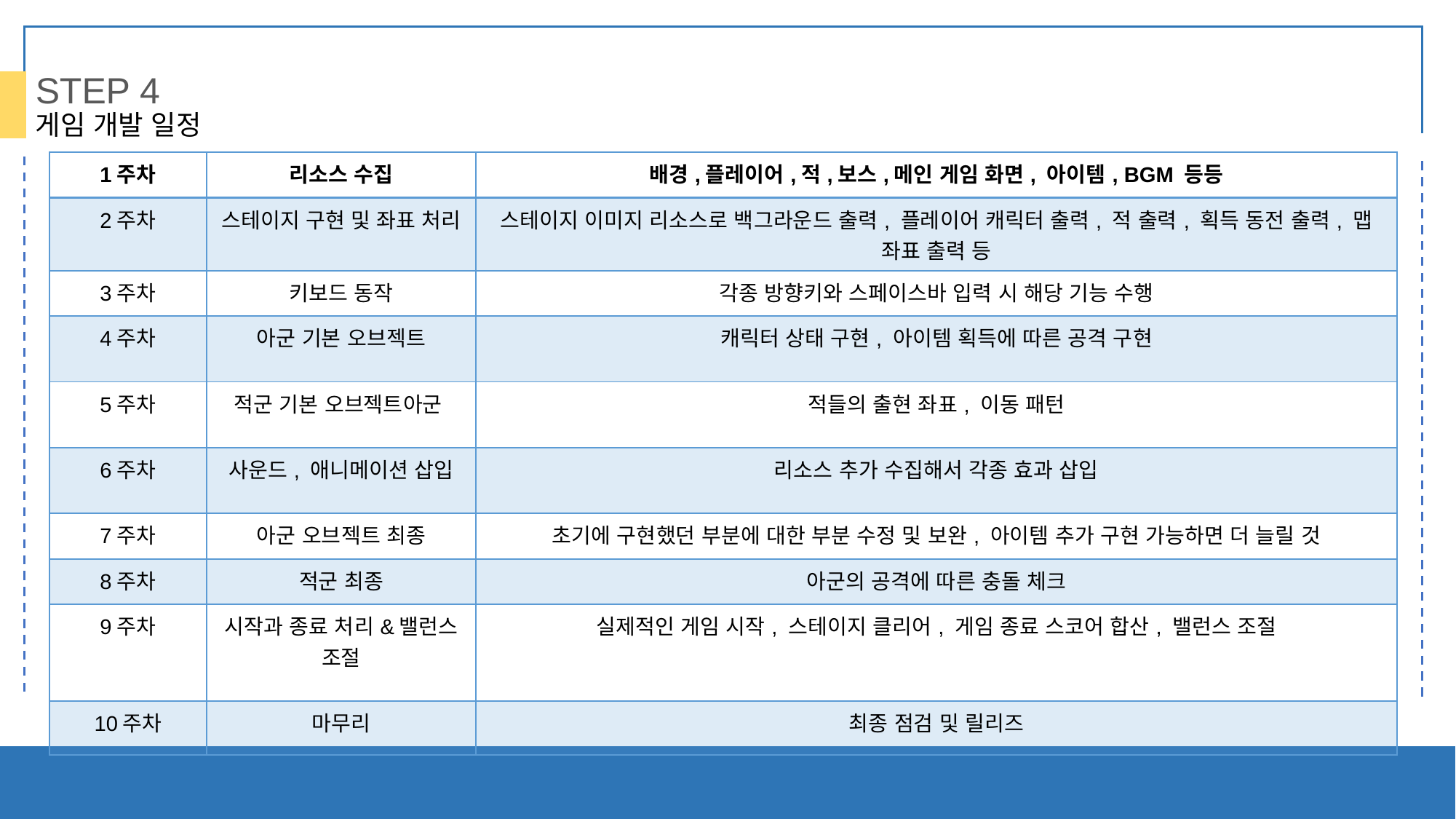

STEP 4
게임 개발 일정

| 1주차 | 리소스 수집 | 배경,플레이어,적,보스,메인 게임 화면, 아이템, BGM 등등 |
| --- | --- | --- |
| 2주차 | 스테이지 구현 및 좌표 처리 | 스테이지 이미지 리소스로 백그라운드 출력, 플레이어 캐릭터 출력, 적 출력, 획득 동전 출력, 맵 좌표 출력 등 |
| 3주차 | 키보드 동작 | 각종 방향키와 스페이스바 입력 시 해당 기능 수행 |
| 4주차 | 아군 기본 오브젝트 | 캐릭터 상태 구현, 아이템 획득에 따른 공격 구현 |
| 5주차 | 적군 기본 오브젝트아군 | 적들의 출현 좌표, 이동 패턴 |
| 6주차 | 사운드, 애니메이션 삽입 | 리소스 추가 수집해서 각종 효과 삽입 |
| 7주차 | 아군 오브젝트 최종 | 초기에 구현했던 부분에 대한 부분 수정 및 보완, 아이템 추가 구현 가능하면 더 늘릴 것 |
| 8주차 | 적군 최종 | 아군의 공격에 따른 충돌 체크 |
| 9주차 | 시작과 종료 처리&밸런스 조절 | 실제적인 게임 시작, 스테이지 클리어, 게임 종료 스코어 합산, 밸런스 조절 |
| 10주차 | 마무리 | 최종 점검 및 릴리즈 |